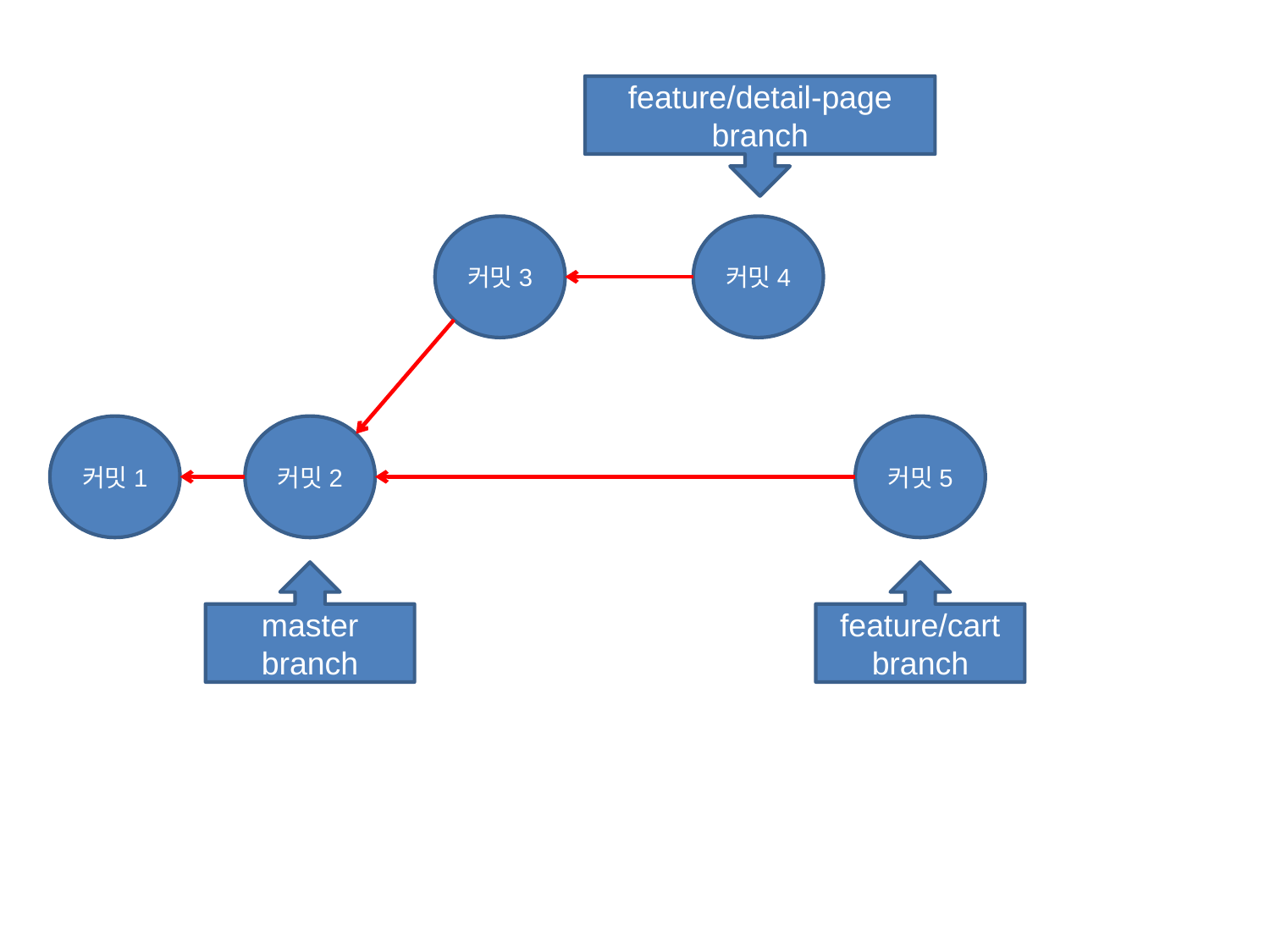

feature/detail-page
branch
커밋3
커밋4
커밋1
커밋2
커밋5
master
branch
feature/cart
branch